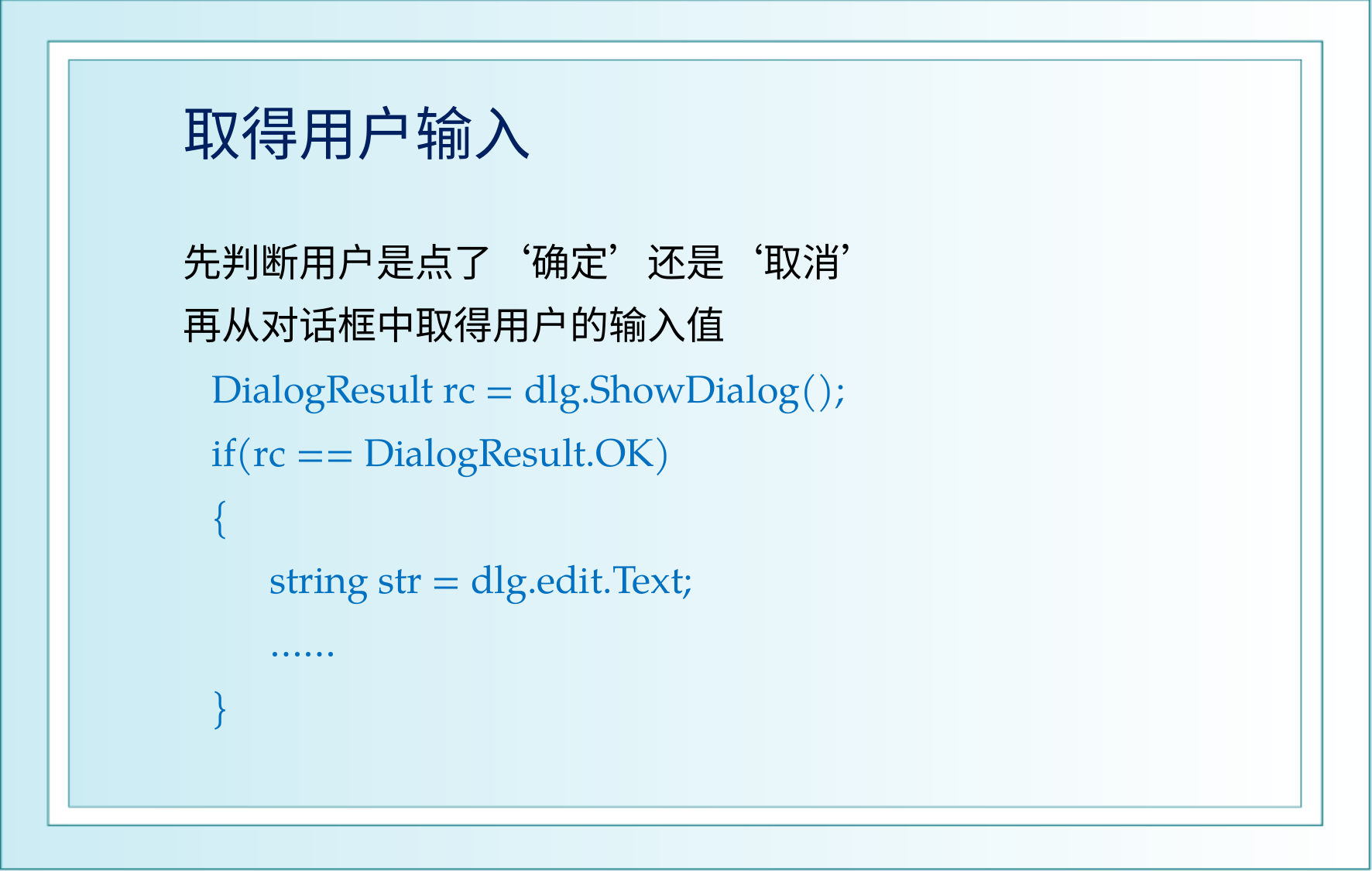

# 取得用户输入
先判断用户是点了‘确定’还是‘取消’
再从对话框中取得用户的输入值
   DialogResult rc = dlg.ShowDialog();
   if(rc == DialogResult.OK)
   {
         string str = dlg.edit.Text;
         ……
   }